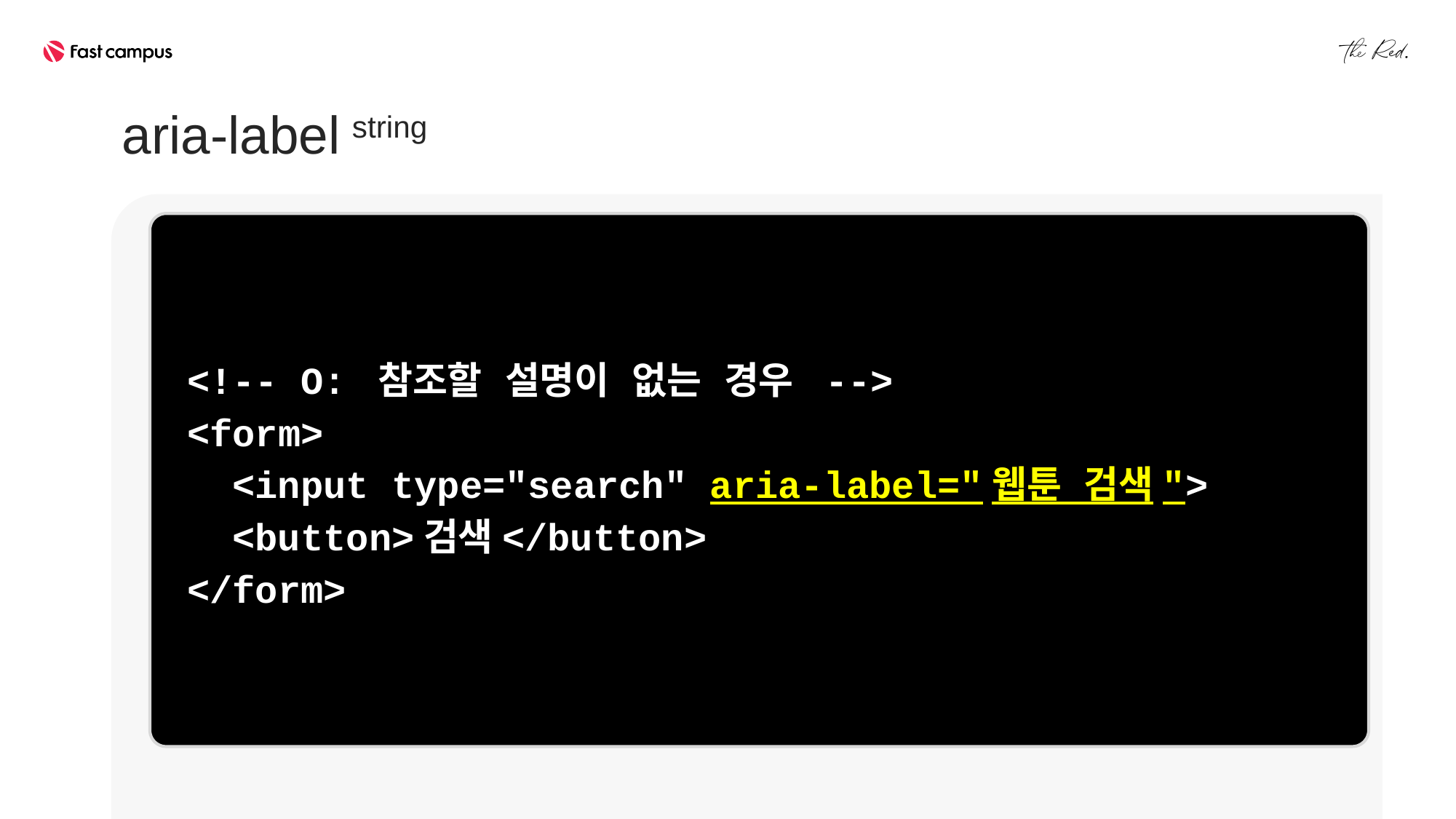

aria-label string
<!-- O: 참조할 설명이 없는 경우 -->
<form>
  <input type="search" aria-label="웹툰 검색">
  <button>검색</button>
</form>